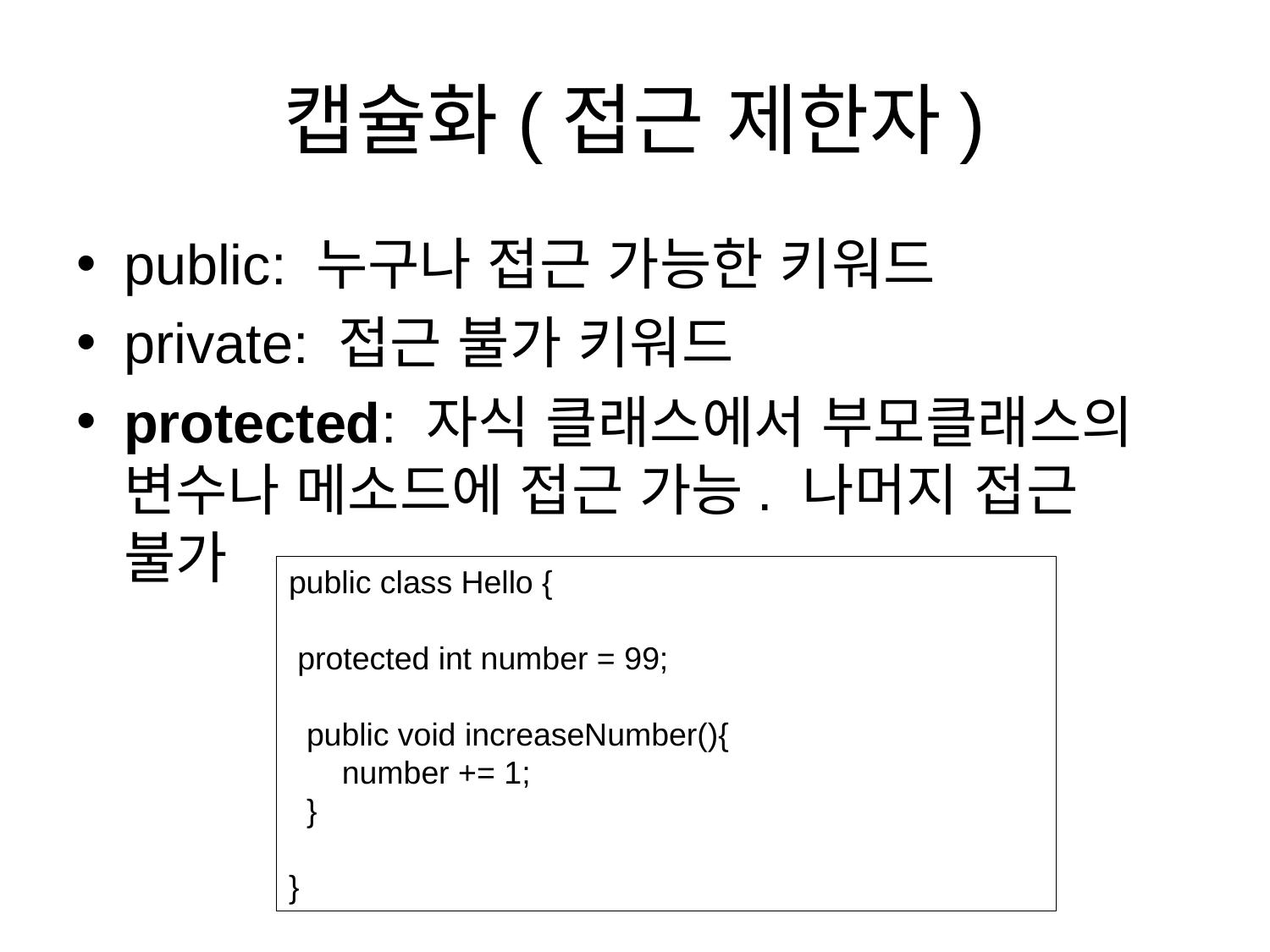

# 캡슐화(접근 제한자)
public: 누구나 접근 가능한 키워드
private: 접근 불가 키워드
protected: 자식 클래스에서 부모클래스의 변수나 메소드에 접근 가능. 나머지 접근 불가

public class Hello {

 protected int number = 99;

  public void increaseNumber(){
      number += 1;
  }

}